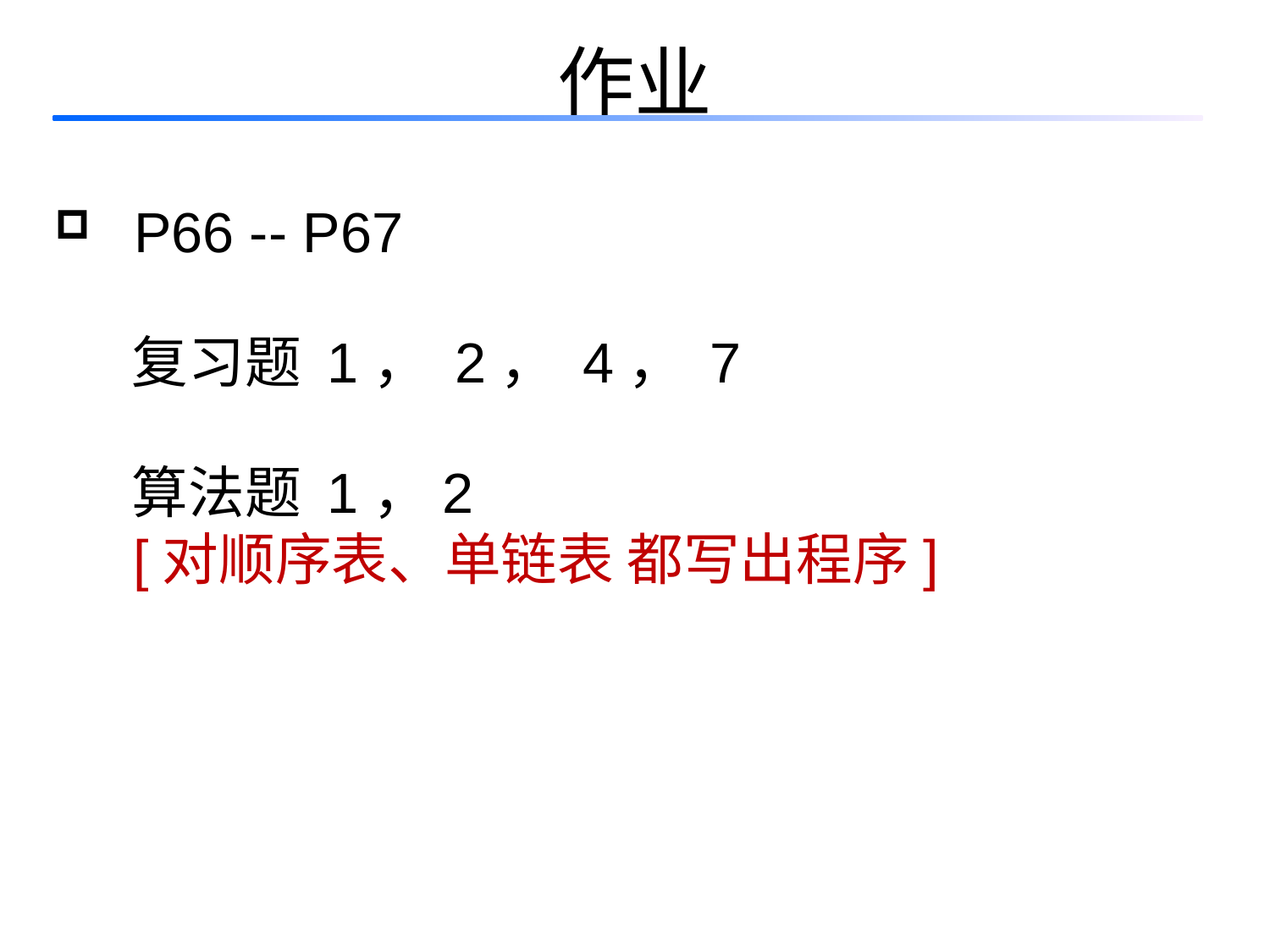

作业

  P66 -- P67
     复习题 1， 2， 4， 7
     算法题 1，2
     [对顺序表、单链表 都写出程序]